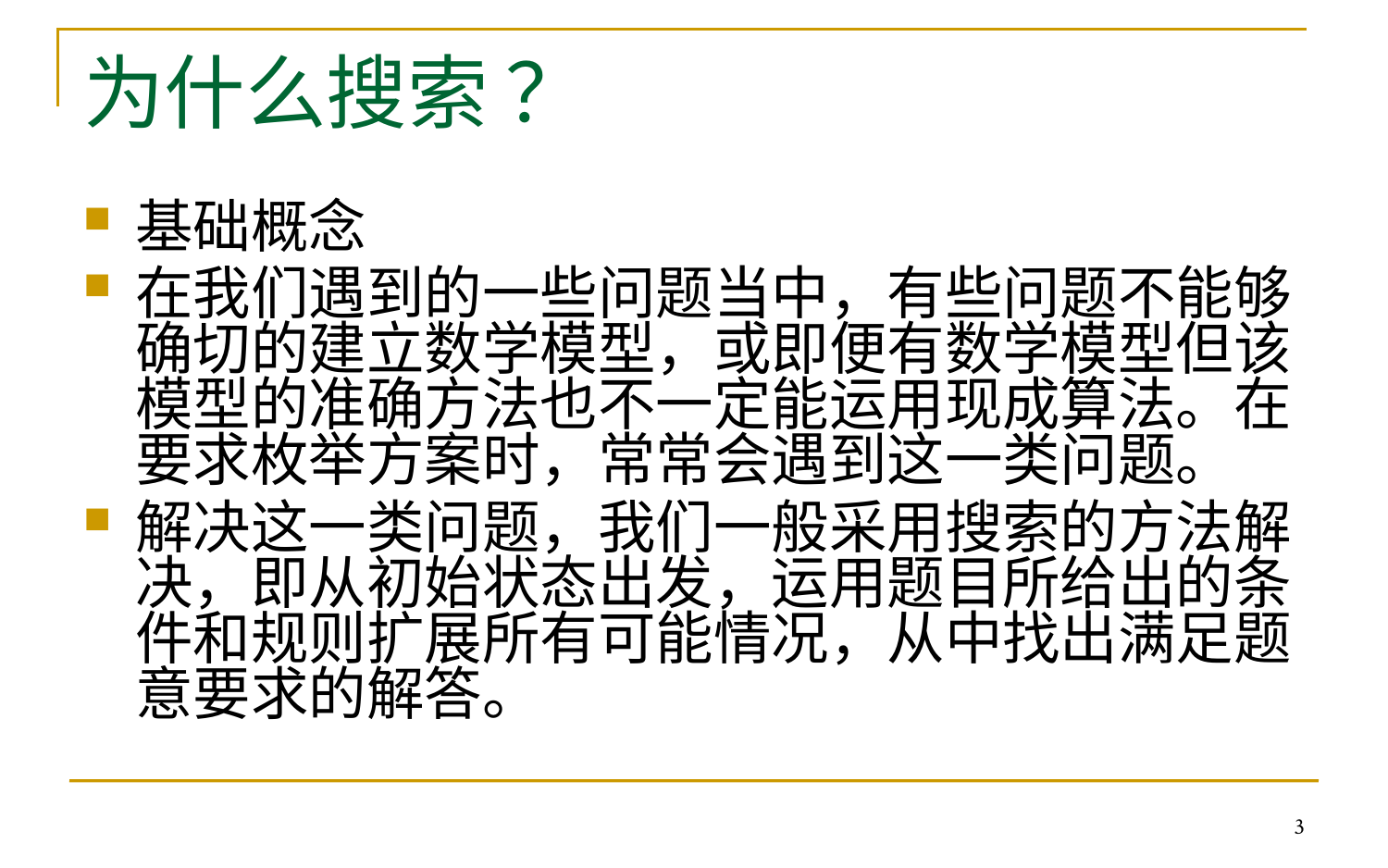

# 为什么搜索 ？
基础概念
在我们遇到的一些问题当中，有些问题不能够确切的建立数学模型，或即便有数学模型但该模型的准确方法也不一定能运用现成算法。在要求枚举方案时，常常会遇到这一类问题。
解决这一类问题，我们一般采用搜索的方法解决，即从初始状态出发，运用题目所给出的条件和规则扩展所有可能情况，从中找出满足题意要求的解答。
3